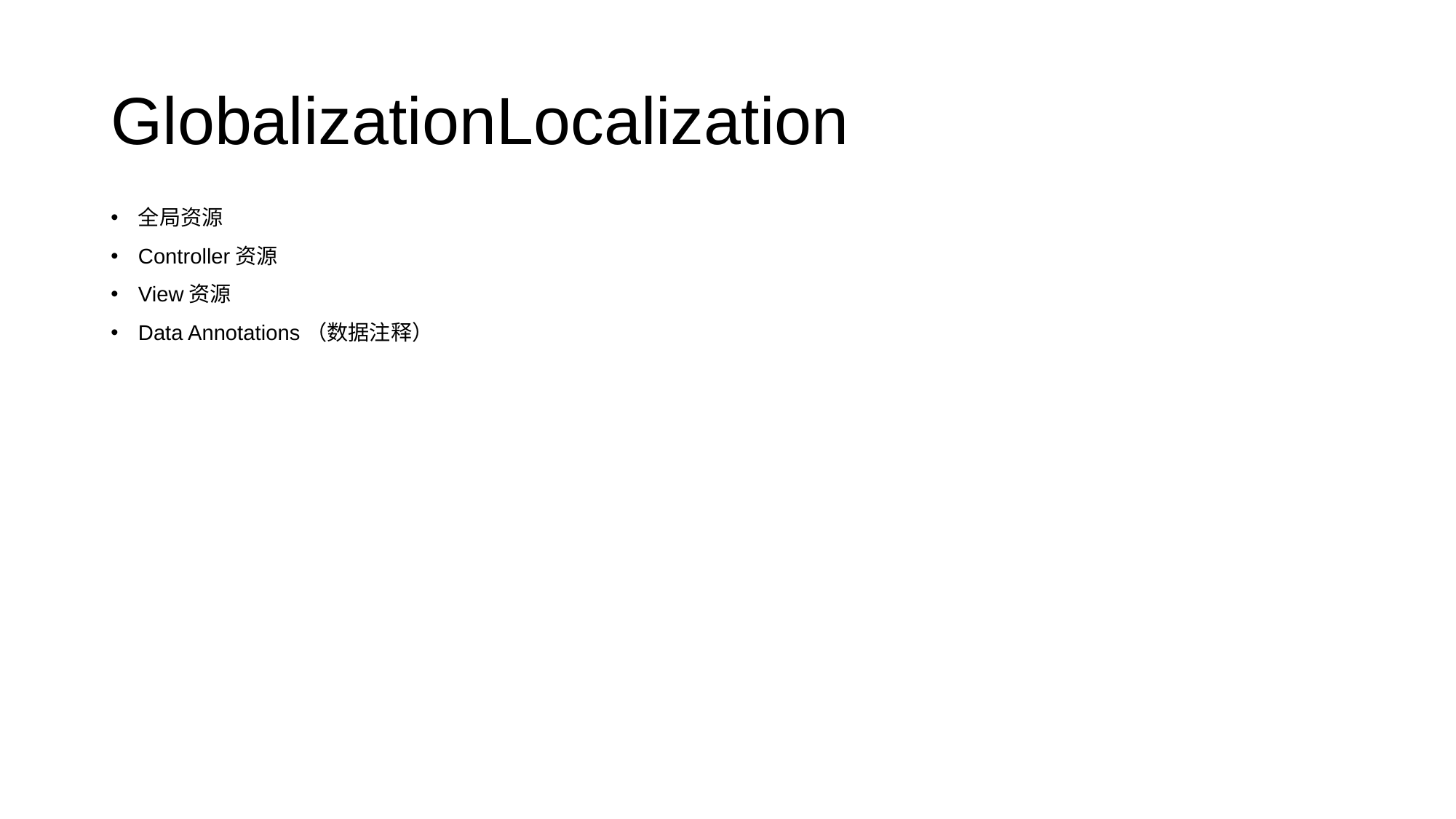

# GlobalizationLocalization
全局资源
Controller资源
View资源
Data Annotations（数据注释）